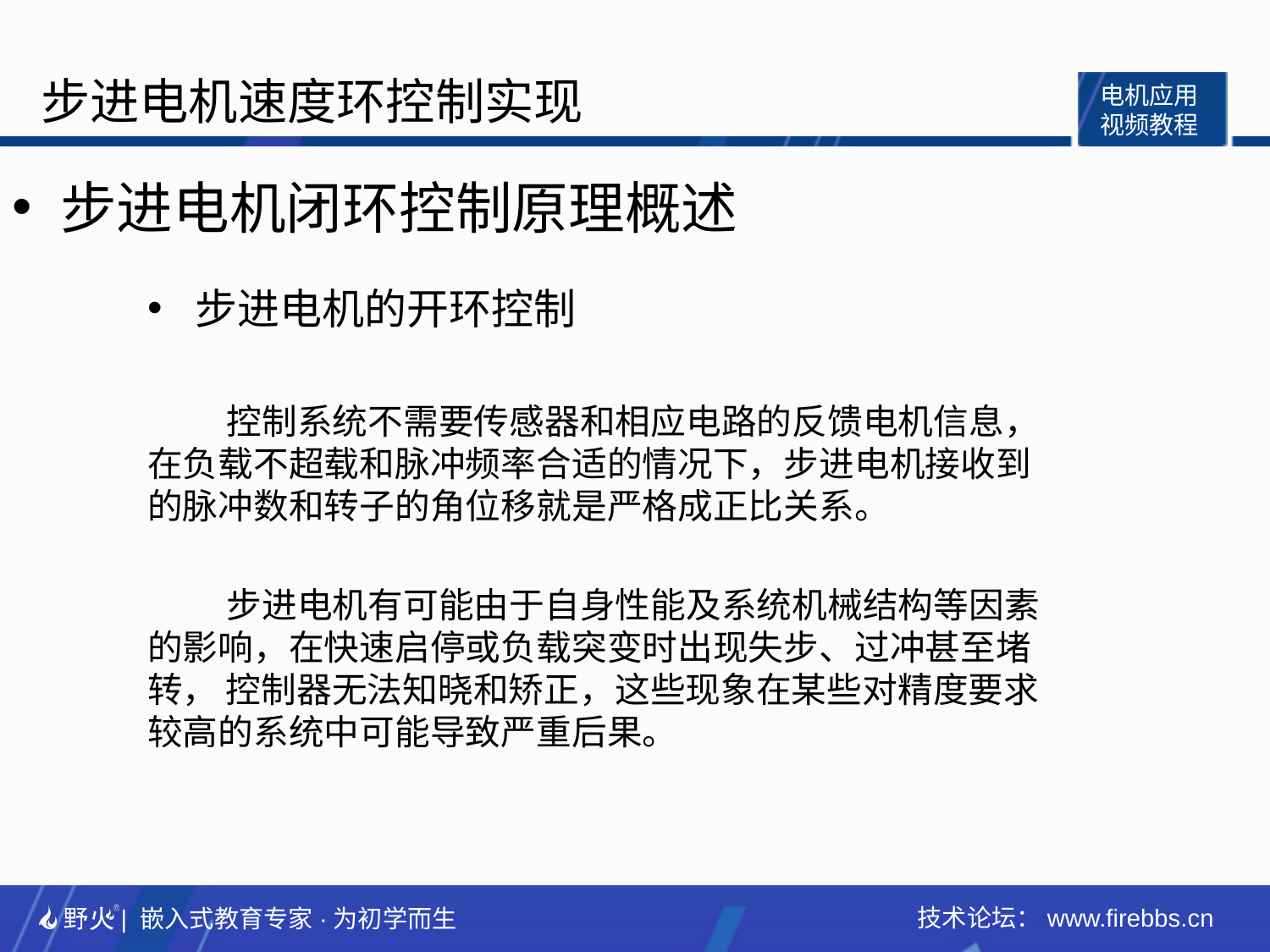

步进电机闭环控制原理概述
步进电机的开环控制

         控制系统不需要传感器和相应电路的反馈电机信息， 在负载不超载和脉冲频率合适的情况下，步进电机接收到的脉冲数和转子的角位移就是严格成正比关系。

         步进电机有可能由于自身性能及系统机械结构等因素的影响，在快速启停或负载突变时出现失步、过冲甚至堵转， 控制器无法知晓和矫正，这些现象在某些对精度要求较高的系统中可能导致严重后果。